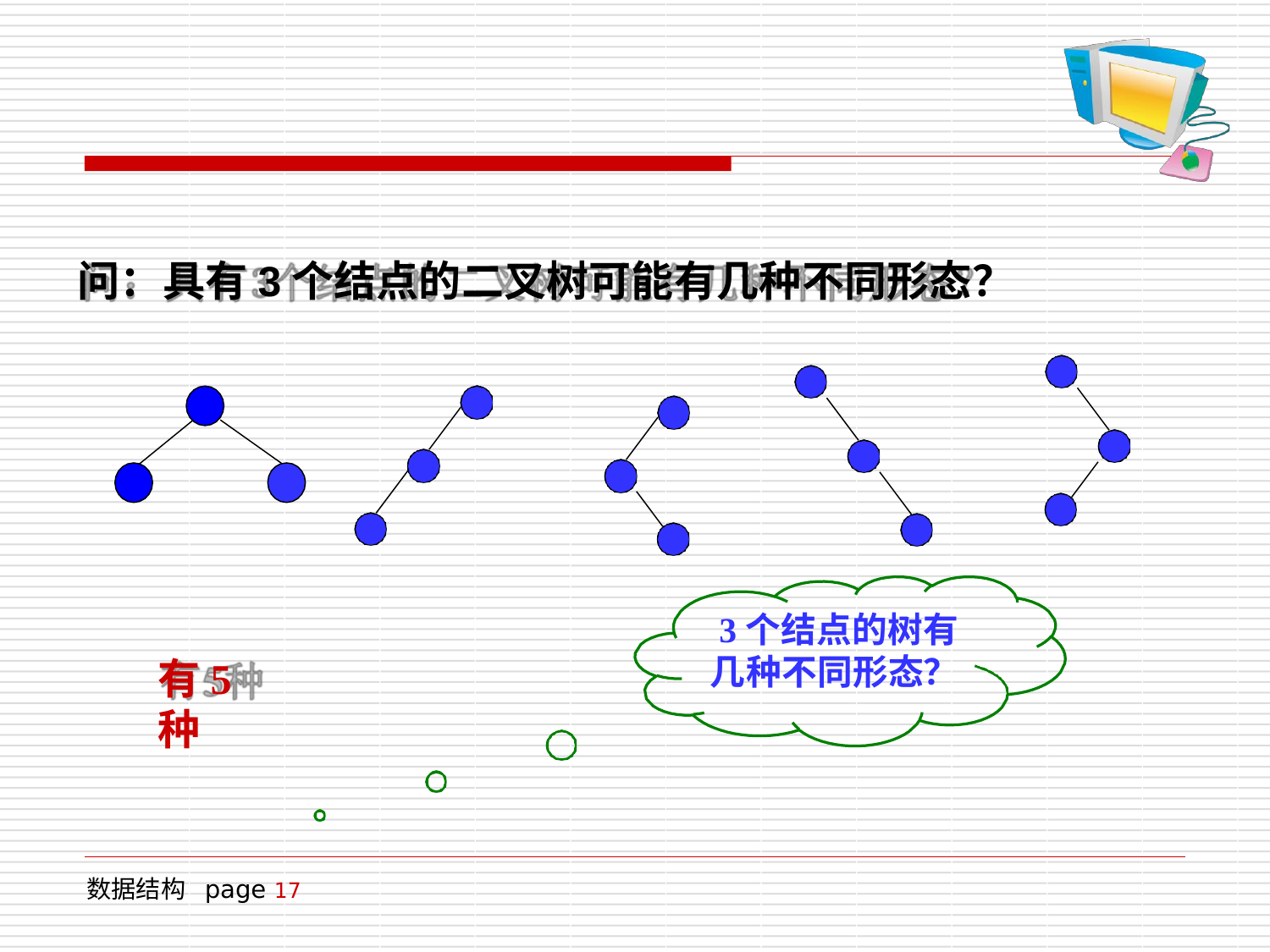

# 问：具有3个结点的二叉树可能有几种不同形态？

3个结点的树有 几种不同形态？

有5种

数据结构 page 17